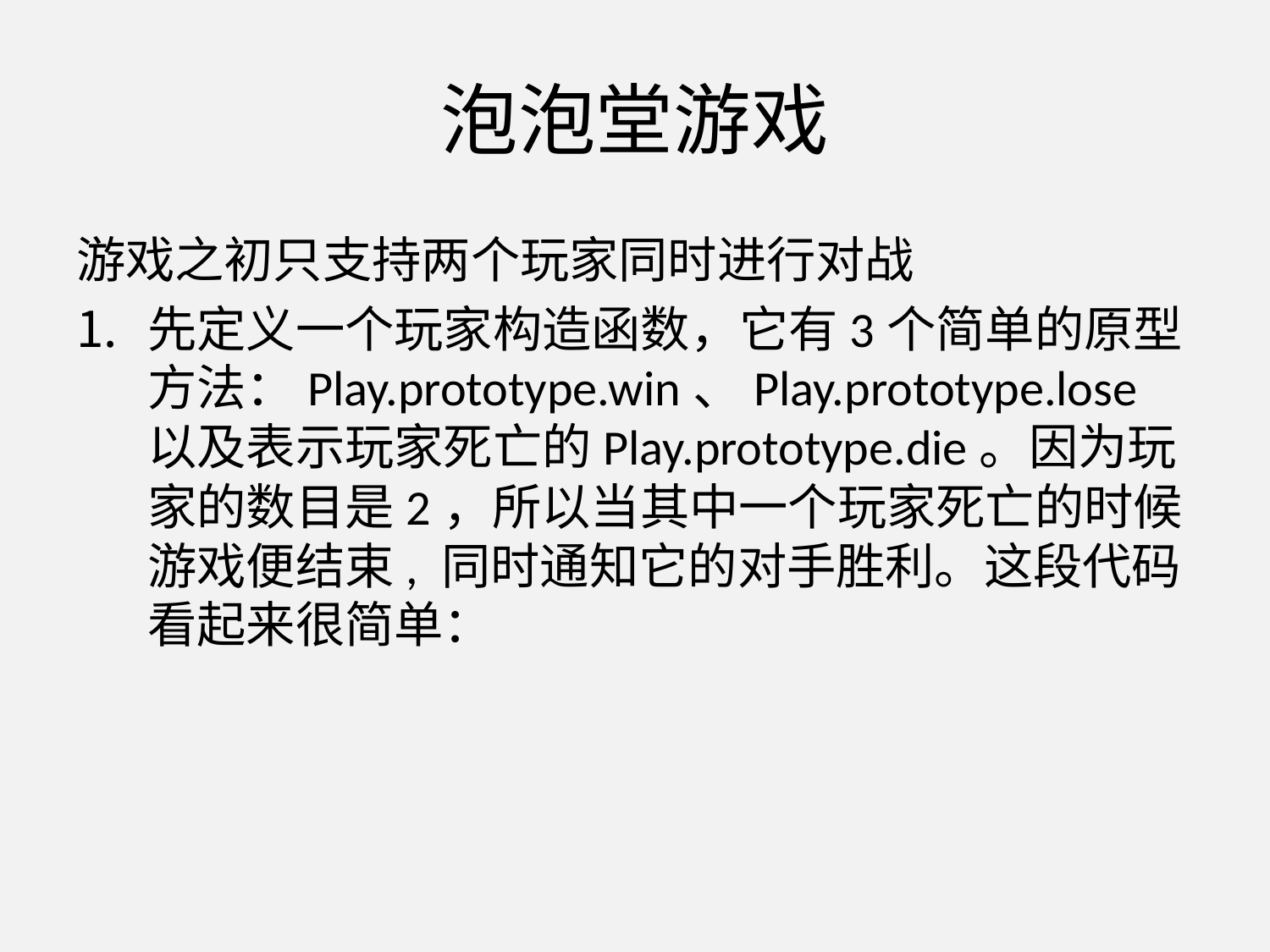

# 泡泡堂游戏
游戏之初只支持两个玩家同时进行对战
先定义一个玩家构造函数，它有3个简单的原型方法：Play.prototype.win、Play.prototype.lose以及表示玩家死亡的Play.prototype.die。因为玩家的数目是2，所以当其中一个玩家死亡的时候游戏便结束, 同时通知它的对手胜利。这段代码看起来很简单：